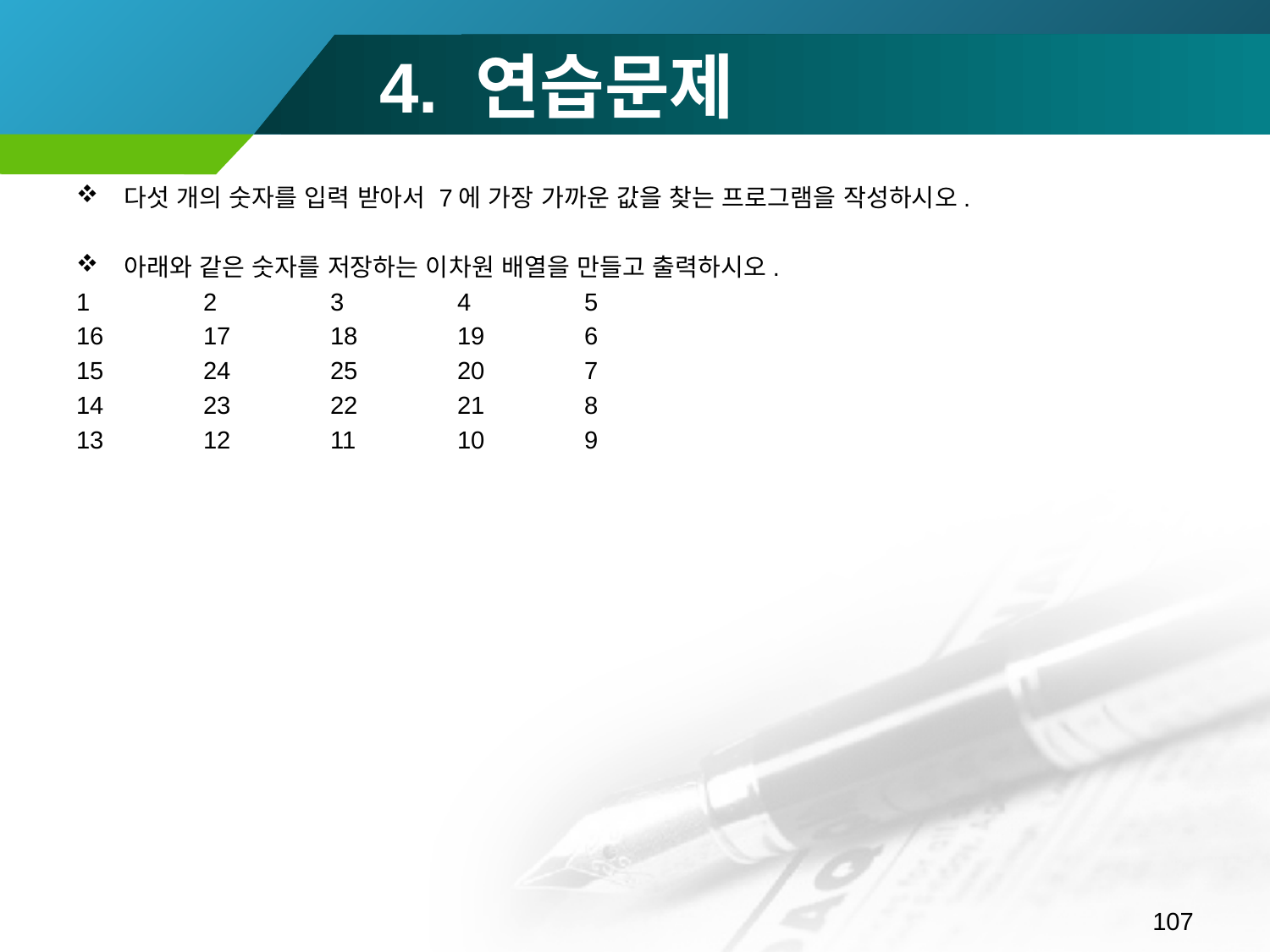

# 4. 연습문제
다섯 개의 숫자를 입력 받아서 7에 가장 가까운 값을 찾는 프로그램을 작성하시오.

아래와 같은 숫자를 저장하는 이차원 배열을 만들고 출력하시오.
1	2	3	4	5
16	17	18	19	6
15	24	25	20	7
14	23	22	21	8
13	12	11	10	9

107